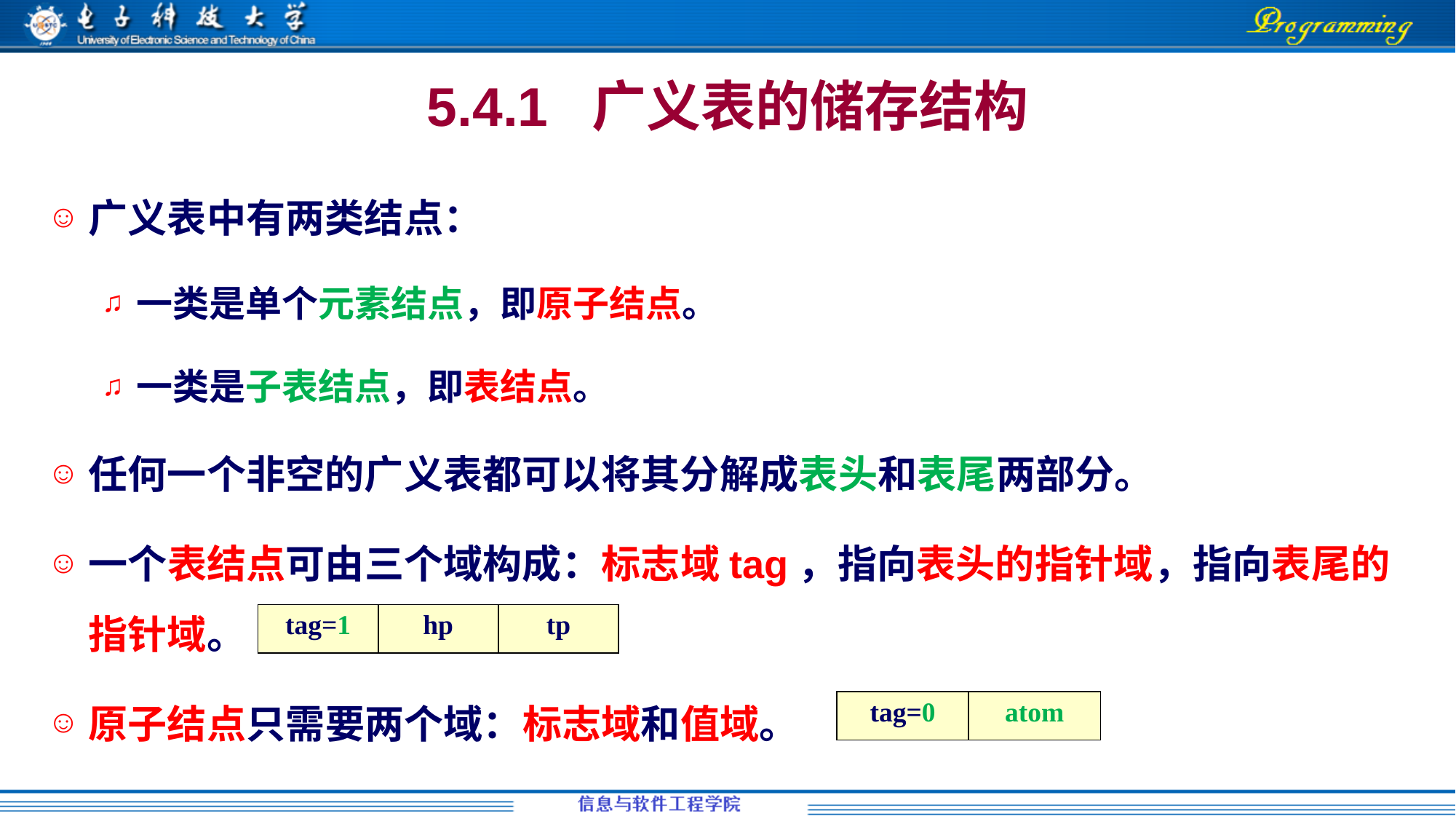

# 5.4.1  广义表的储存结构
广义表中有两类结点：
一类是单个元素结点，即原子结点。
一类是子表结点，即表结点。
任何一个非空的广义表都可以将其分解成表头和表尾两部分。
一个表结点可由三个域构成：标志域tag，指向表头的指针域，指向表尾的指针域。
原子结点只需要两个域：标志域和值域。

| tag=1 | hp | tp |
| --- | --- | --- |
| tag=0 | atom |
| --- | --- |